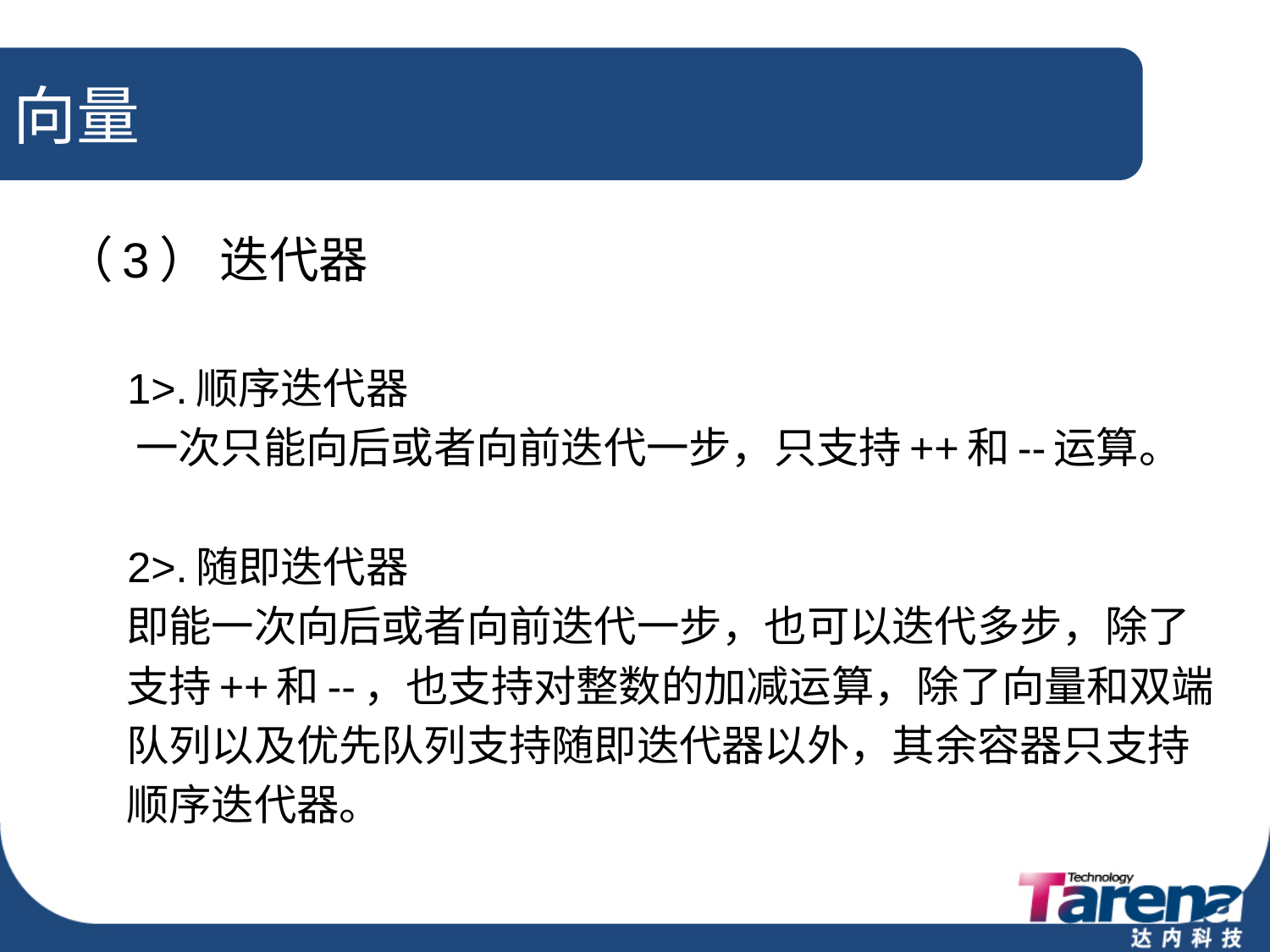

# 向量
  （3） 迭代器

        1>.顺序迭代器
          一次只能向后或者向前迭代一步，只支持++和--运算。

        2>.随即迭代器
         即能一次向后或者向前迭代一步，也可以迭代多步，除了
         支持++和--，也支持对整数的加减运算，除了向量和双端
         队列以及优先队列支持随即迭代器以外，其余容器只支持
         顺序迭代器。